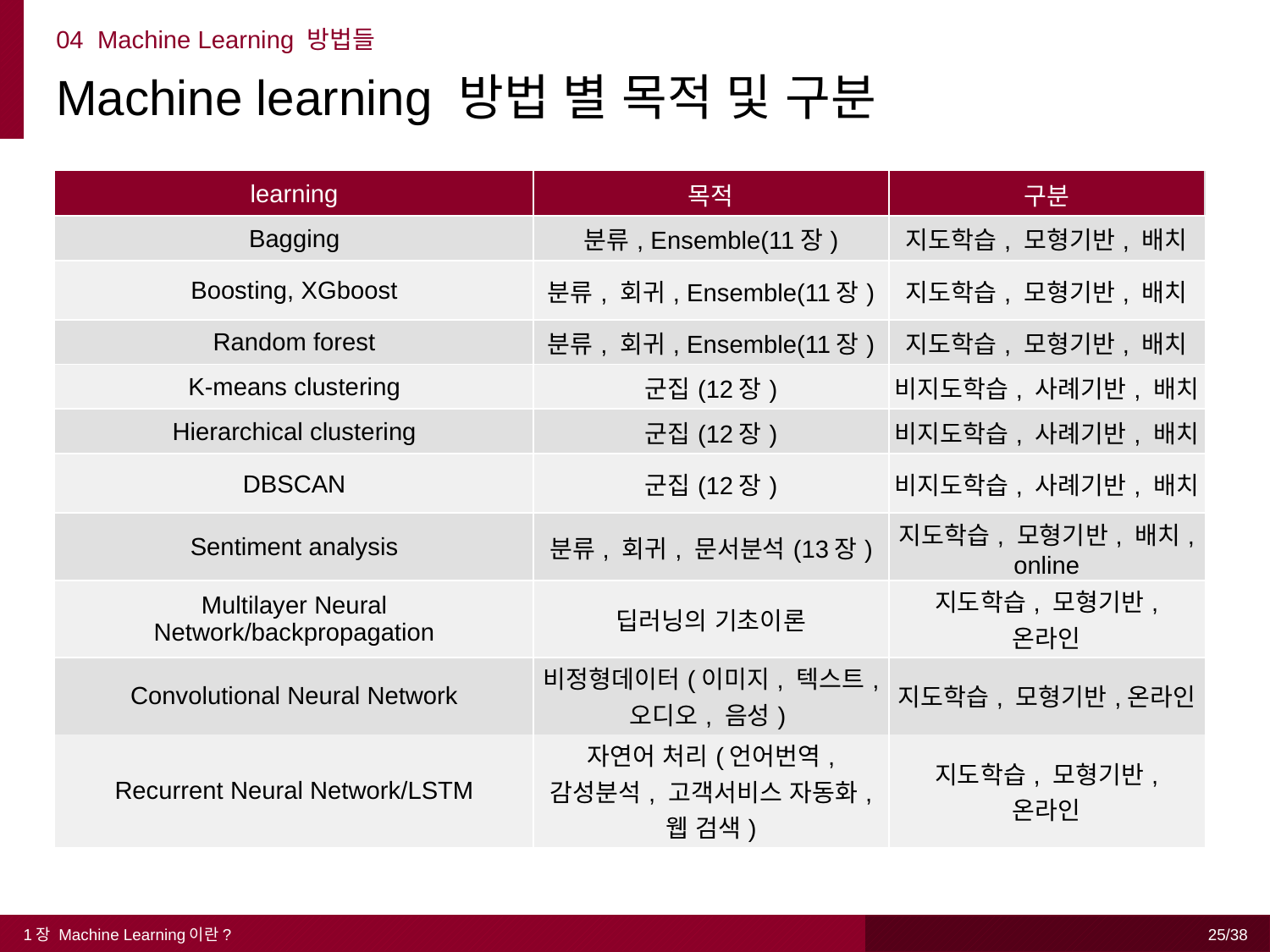

04  Machine Learning 방법들
Machine learning 방법 별 목적 및 구분
| learning | 목적 | 구분 |
| --- | --- | --- |
| Bagging | 분류, Ensemble(11장) | 지도학습, 모형기반, 배치 |
| Boosting, XGboost | 분류, 회귀, Ensemble(11장) | 지도학습, 모형기반, 배치 |
| Random forest | 분류, 회귀, Ensemble(11장) | 지도학습, 모형기반, 배치 |
| K-means clustering | 군집(12장) | 비지도학습, 사례기반, 배치 |
| Hierarchical clustering | 군집(12장) | 비지도학습, 사례기반, 배치 |
| DBSCAN | 군집(12장) | 비지도학습, 사례기반, 배치 |
| Sentiment analysis | 분류, 회귀, 문서분석(13장) | 지도학습, 모형기반, 배치, online |
| Multilayer Neural Network/backpropagation | 딥러닝의 기초이론 | 지도학습, 모형기반, 온라인 |
| Convolutional Neural Network | 비정형데이터(이미지, 텍스트, 오디오, 음성) | 지도학습, 모형기반,온라인 |
| Recurrent Neural Network/LSTM | 자연어 처리(언어번역, 감성분석, 고객서비스 자동화, 웹 검색) | 지도학습, 모형기반, 온라인 |
1장 Machine Learning이란?
25/38